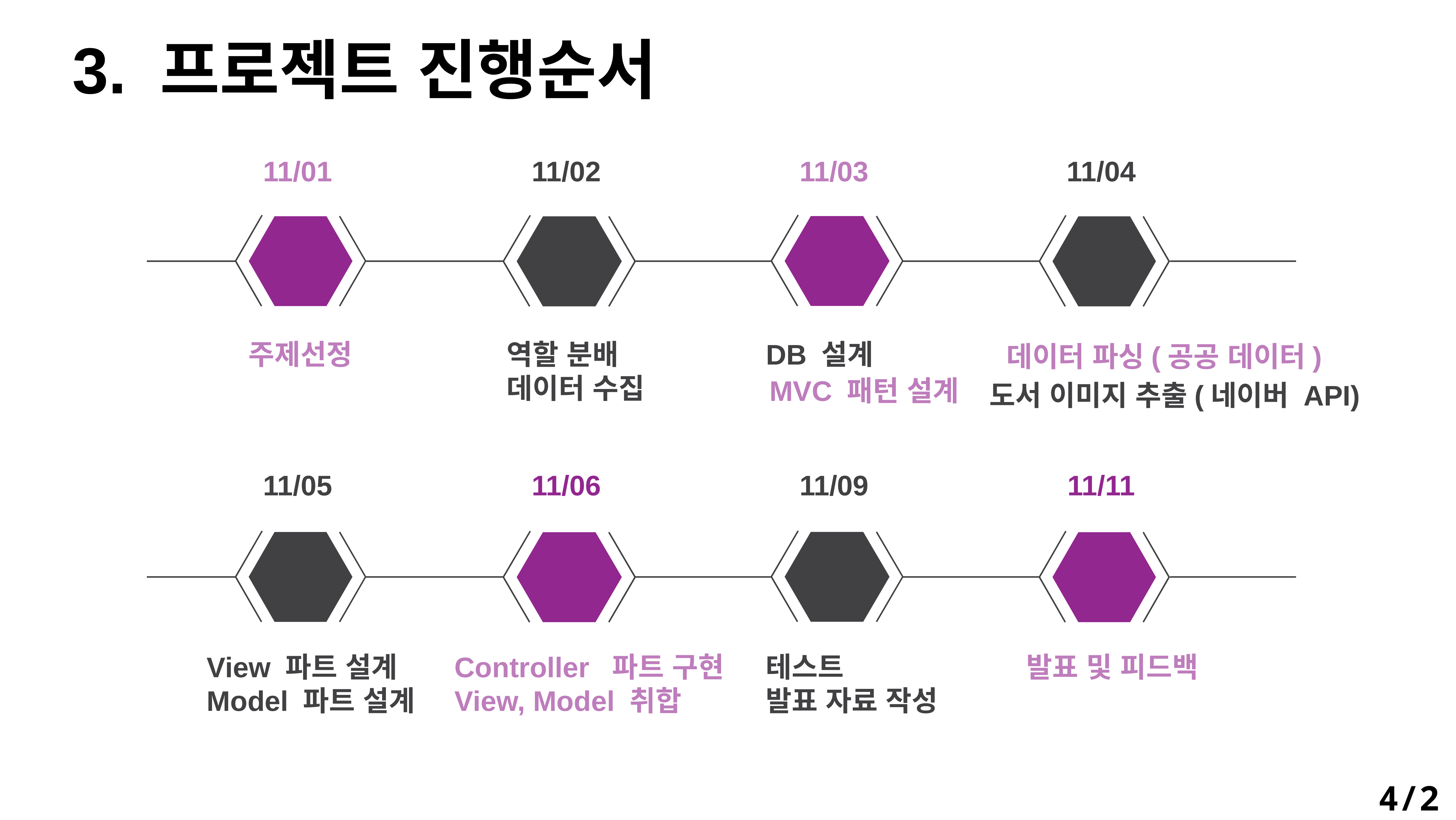

3. 프로젝트 진행순서
11/01
11/02
11/03
11/04

DB 설계
주제선정
역할 분배
데이터 수집
데이터 파싱(공공 데이터)
MVC 패턴 설계
도서 이미지 추출(네이버 API)
11/05
11/06
11/09
11/11

View 파트 설계
Model 파트 설계
Controller  파트 구현
View, Model 취합
테스트
발표 자료 작성
발표 및 피드백
4/29